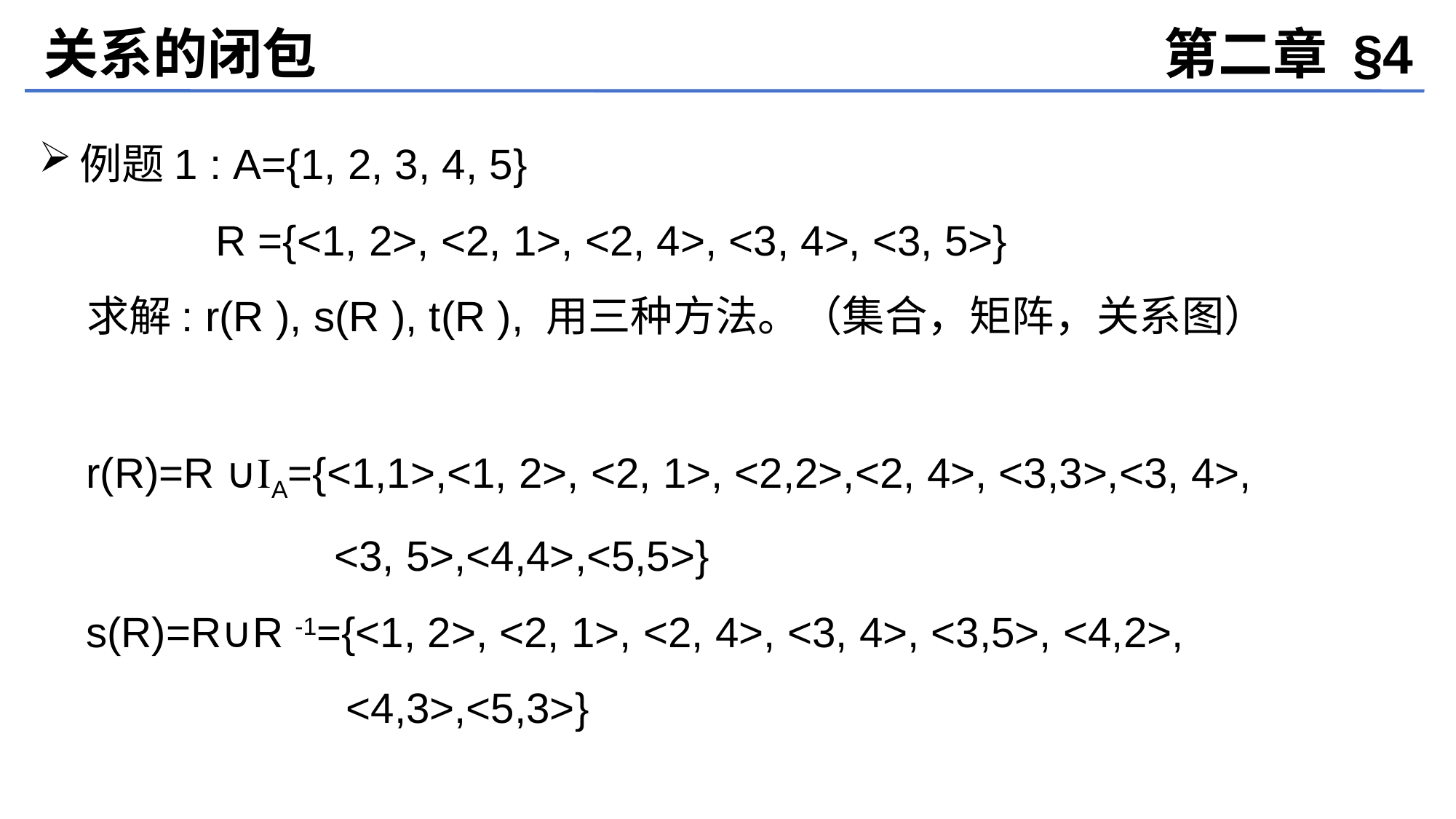

关系的闭包
第二章 §4
例题1 : A={1, 2, 3, 4, 5}
               R ={<1, 2>, <2, 1>, <2, 4>, <3, 4>, <3, 5>}
    求解: r(R ), s(R ), t(R ), 用三种方法。（集合，矩阵，关系图）

    r(R)=R ∪ΙA={<1,1>,<1, 2>, <2, 1>, <2,2>,<2, 4>, <3,3>,<3, 4>,
                         <3, 5>,<4,4>,<5,5>}
    s(R)=R∪R -1={<1, 2>, <2, 1>, <2, 4>, <3, 4>, <3,5>, <4,2>,
                          <4,3>,<5,3>}